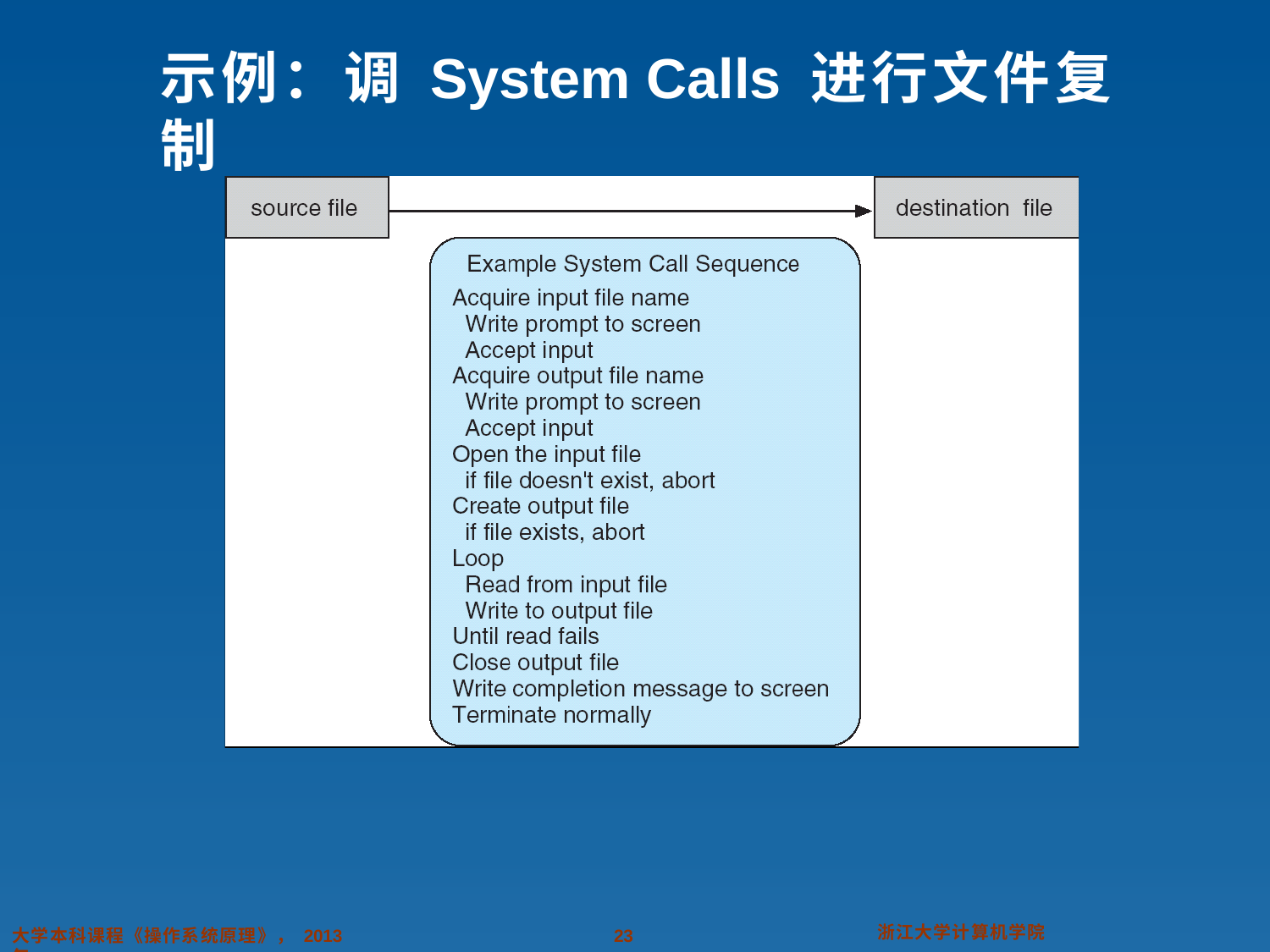

# 示例：调 System Calls 进行文件复制

浙江大学计算机学院
大学本科课程《操作系统原理》， 2013 年
23